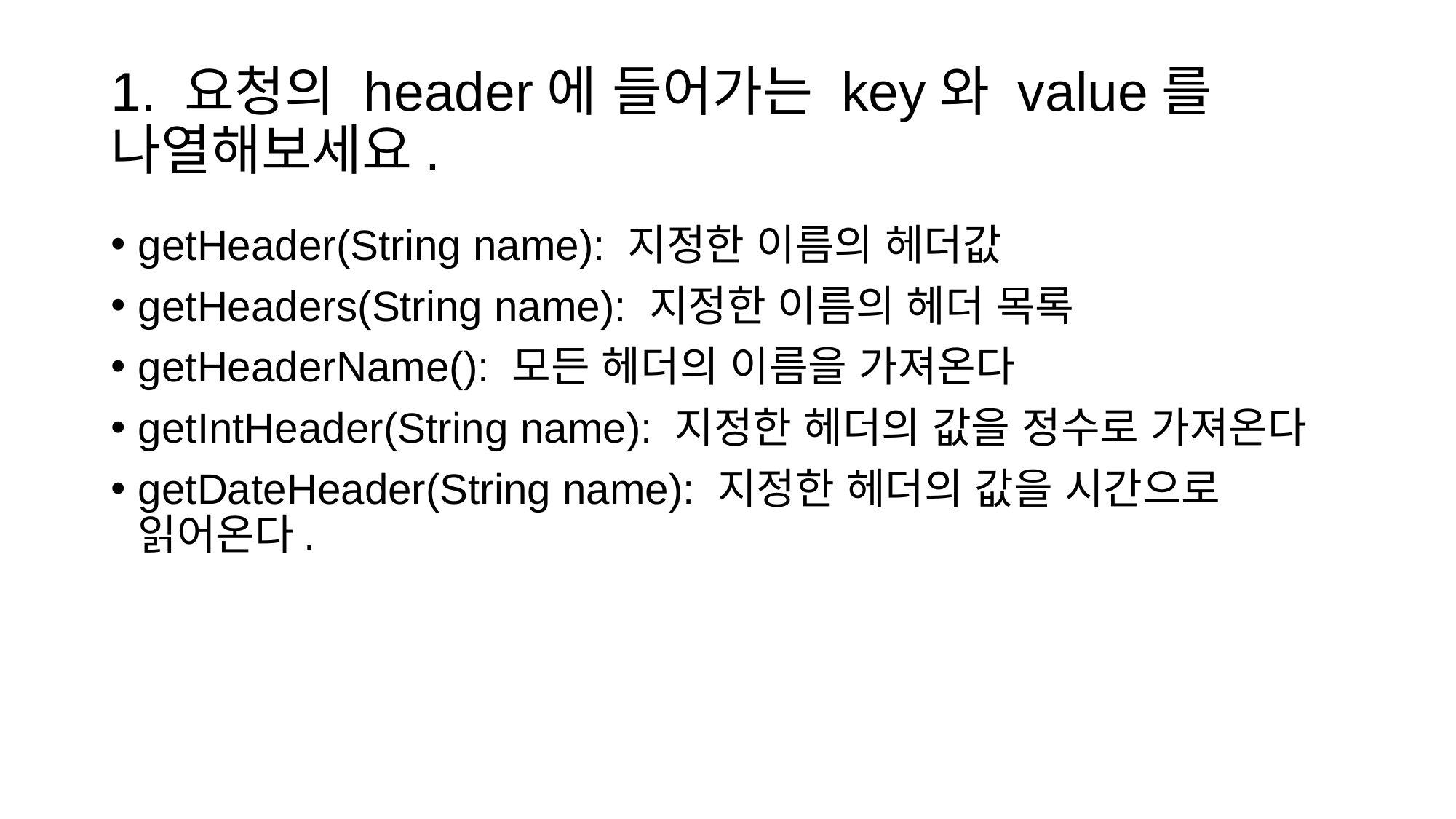

# 1. 요청의 header에 들어가는 key와 value를 나열해보세요.
getHeader(String name): 지정한 이름의 헤더값
getHeaders(String name): 지정한 이름의 헤더 목록
getHeaderName(): 모든 헤더의 이름을 가져온다
getIntHeader(String name): 지정한 헤더의 값을 정수로 가져온다
getDateHeader(String name): 지정한 헤더의 값을 시간으로 읽어온다.